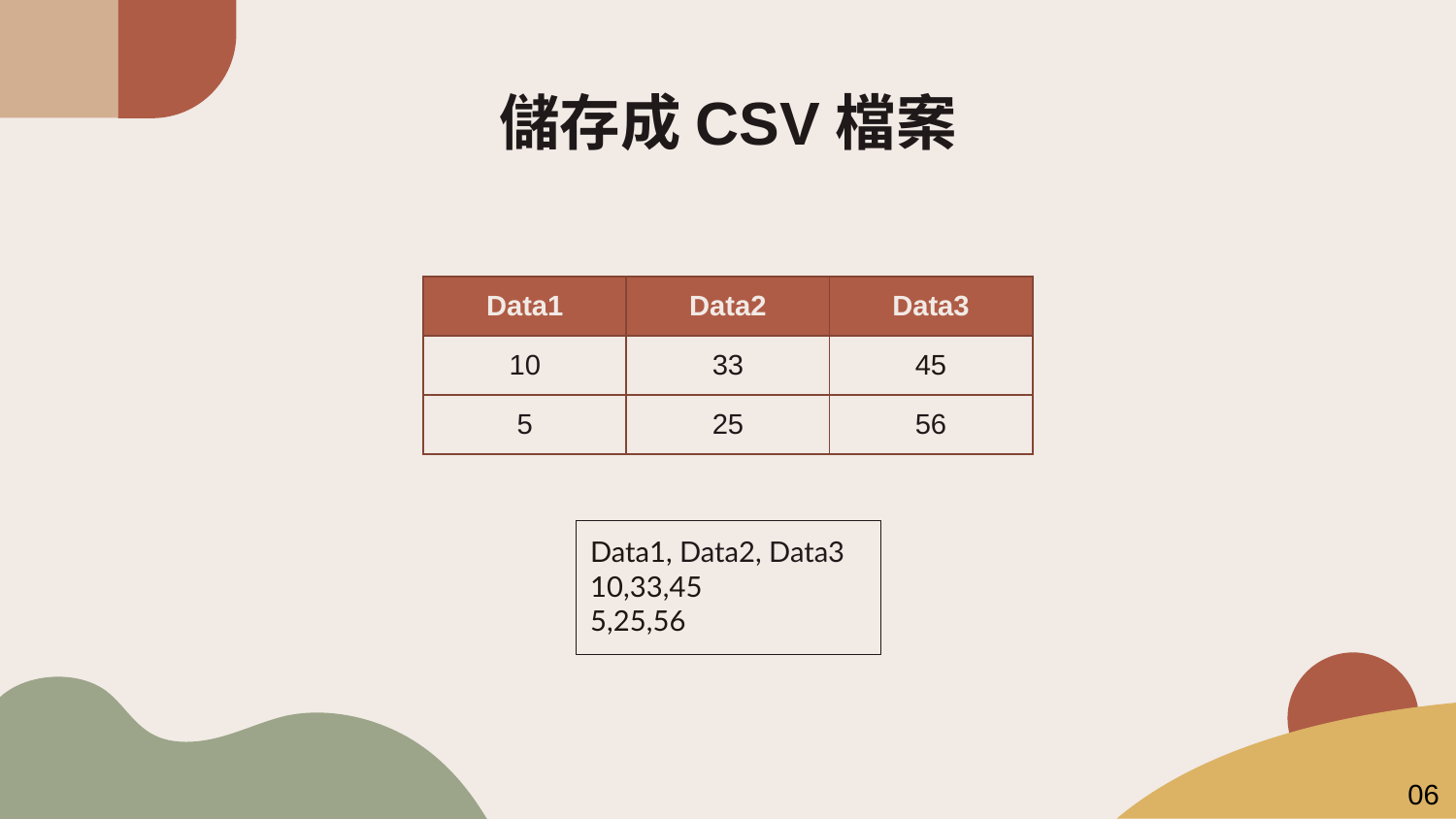

# 儲存成CSV檔案
| Data1 | Data2 | Data3 |
| --- | --- | --- |
| 10 | 33 | 45 |
| 5 | 25 | 56 |
Data1, Data2, Data3
10,33,45
5,25,56
06